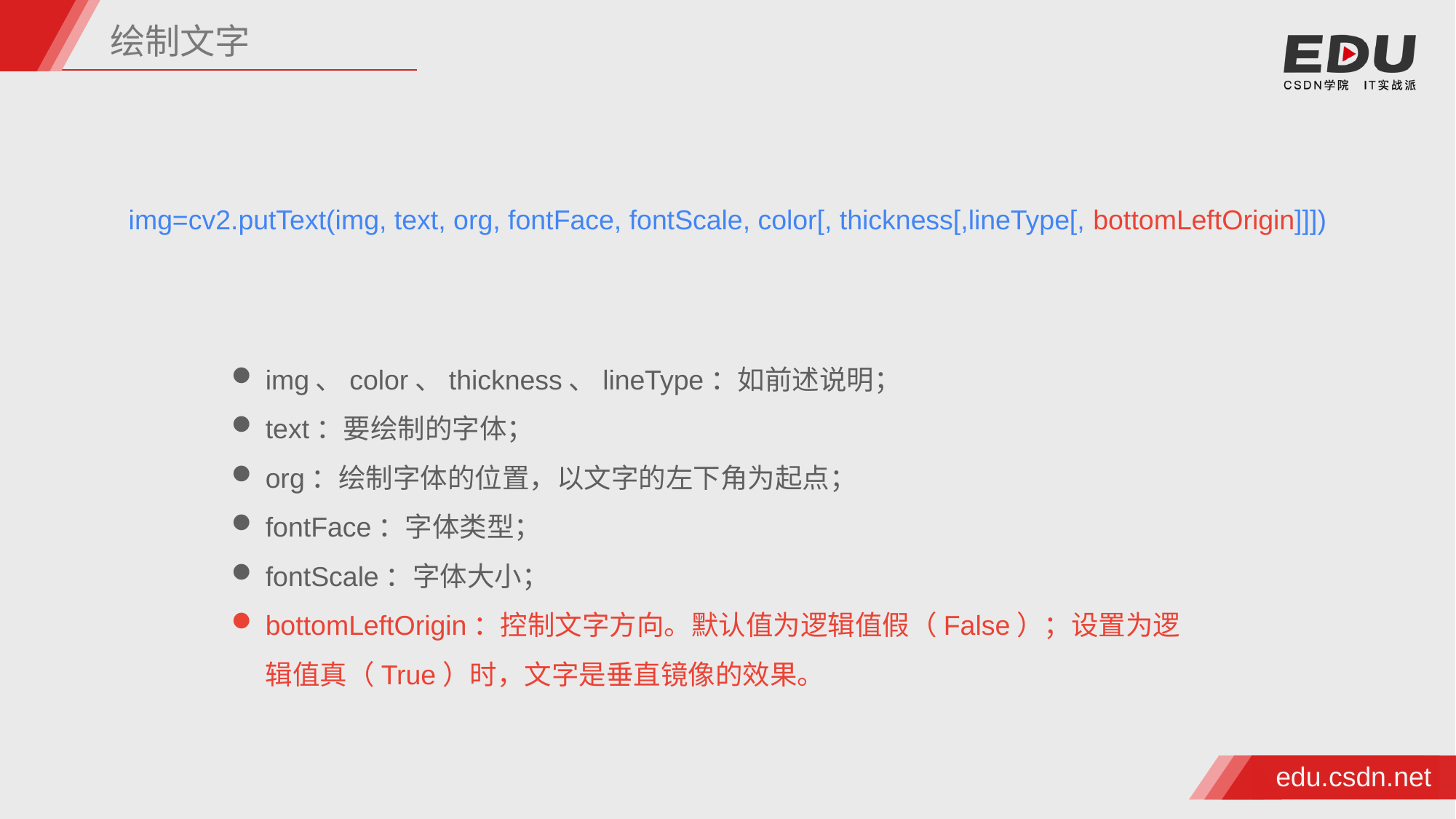

绘制文字
img=cv2.putText(img, text, org, fontFace, fontScale, color[, thickness[,lineType[, bottomLeftOrigin]]])
img、color、thickness、lineType：如前述说明；
text：要绘制的字体；
org：绘制字体的位置，以文字的左下角为起点；
fontFace：字体类型；
fontScale：字体大小；
bottomLeftOrigin：控制文字方向。默认值为逻辑值假（False）；设置为逻辑值真（True）时，文字是垂直镜像的效果。